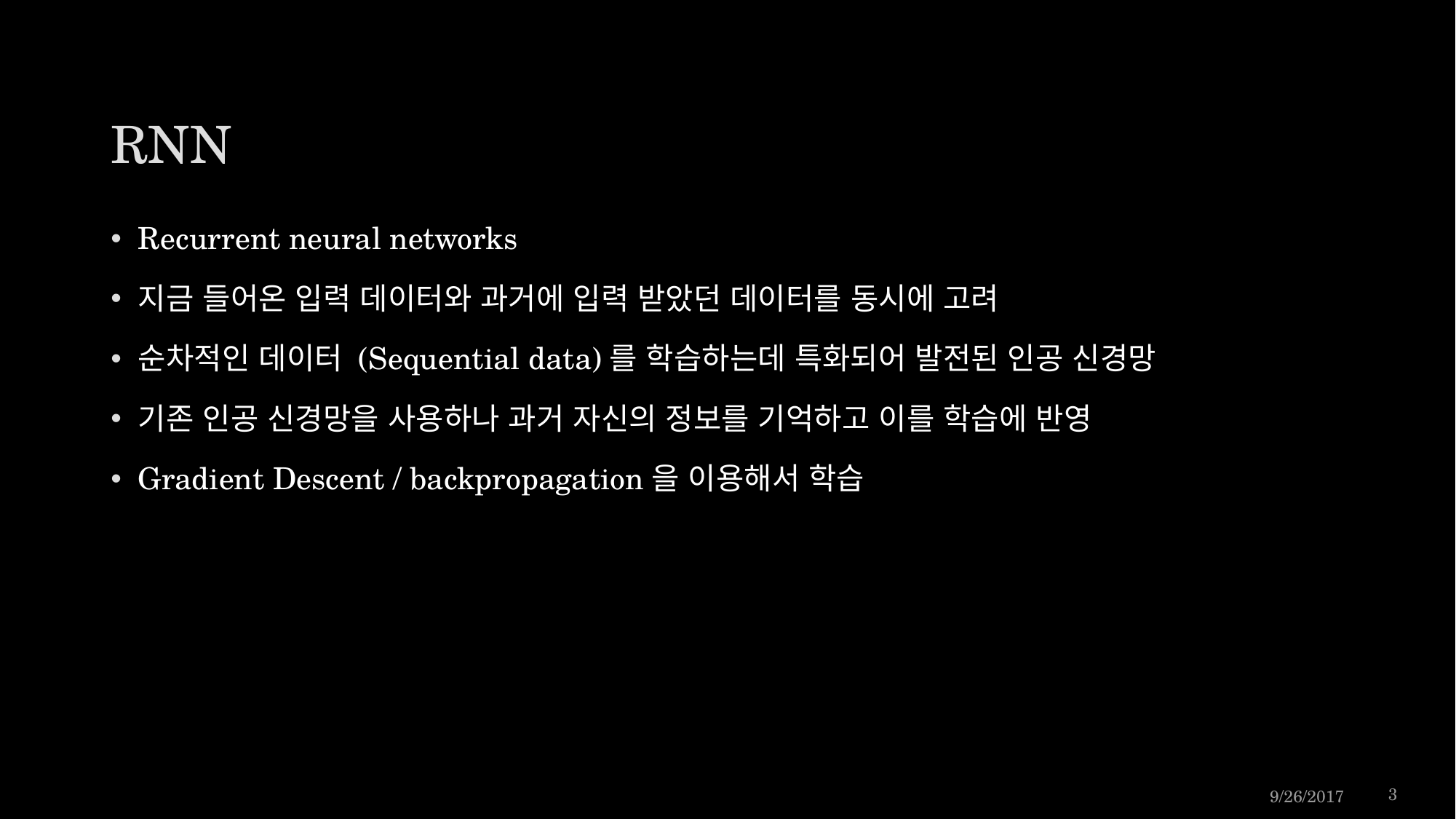

# RNN
Recurrent neural networks
지금 들어온 입력 데이터와 과거에 입력 받았던 데이터를 동시에 고려
순차적인 데이터 (Sequential data)를 학습하는데 특화되어 발전된 인공 신경망
기존 인공 신경망을 사용하나 과거 자신의 정보를 기억하고 이를 학습에 반영
Gradient Descent / backpropagation을 이용해서 학습
9/26/2017
3